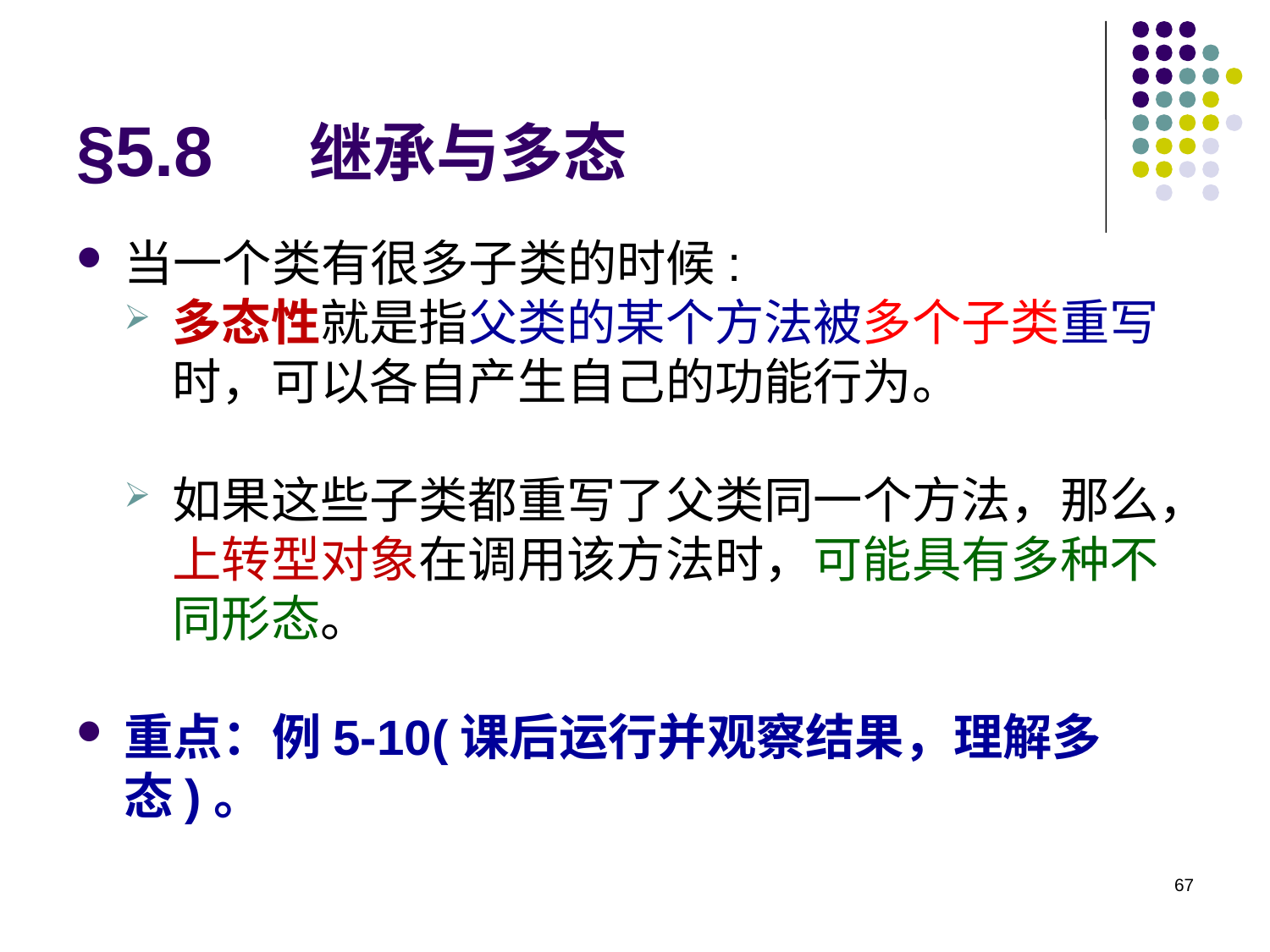

# §5.8    继承与多态
当一个类有很多子类的时候:
多态性就是指父类的某个方法被多个子类重写时，可以各自产生自己的功能行为。

如果这些子类都重写了父类同一个方法，那么，上转型对象在调用该方法时，可能具有多种不同形态。

重点：例5-10(课后运行并观察结果，理解多态)。
67